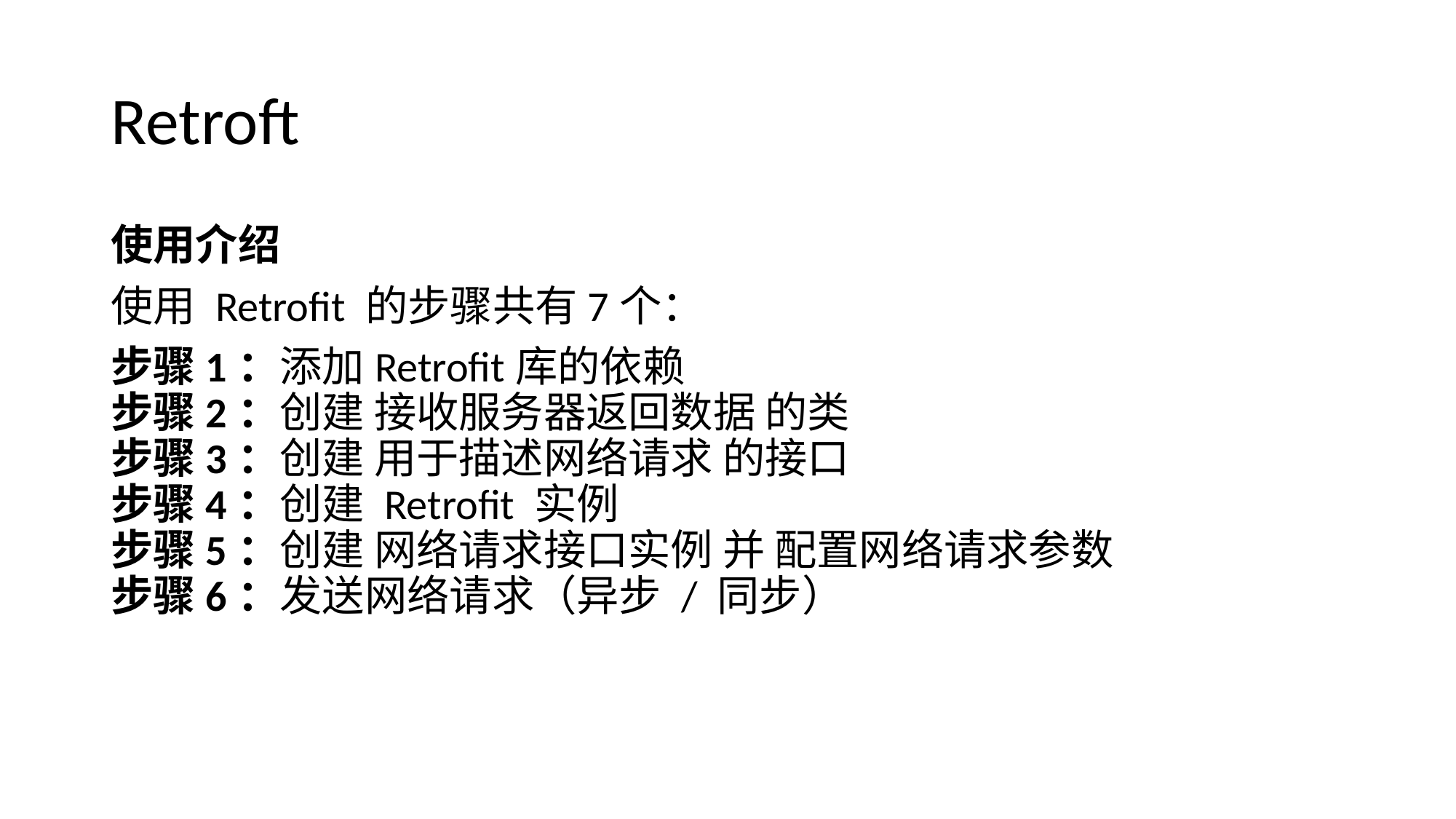

# Retroft
使用介绍
使用 Retrofit 的步骤共有7个：
步骤1：添加Retrofit库的依赖 
步骤2：创建 接收服务器返回数据 的类 
步骤3：创建 用于描述网络请求 的接口 
步骤4：创建 Retrofit 实例 
步骤5：创建 网络请求接口实例 并 配置网络请求参数 
步骤6：发送网络请求（异步 / 同步）